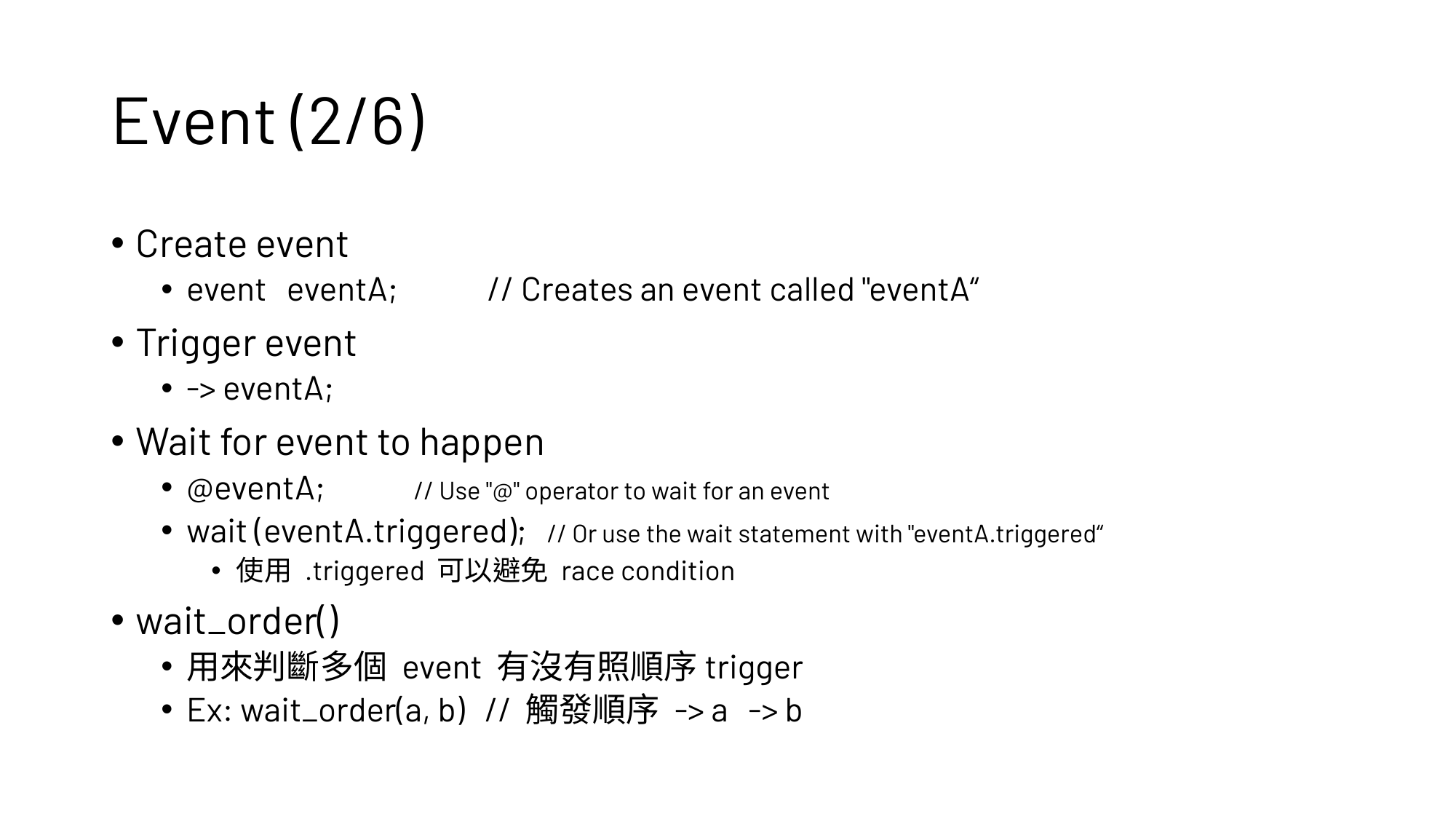

# Event (2/6)
Create event
event 	eventA;  	// Creates an event called "eventA“
Trigger event
-> eventA;
Wait for event to happen
@eventA; 		    // Use "@" operator to wait for an event
wait (eventA.triggered);   // Or use the wait statement with "eventA.triggered“
使用 .triggered 可以避免 race condition
wait_order()
用來判斷多個 event 有沒有照順序trigger
Ex: wait_order(a, b)   // 觸發順序 -> a   -> b